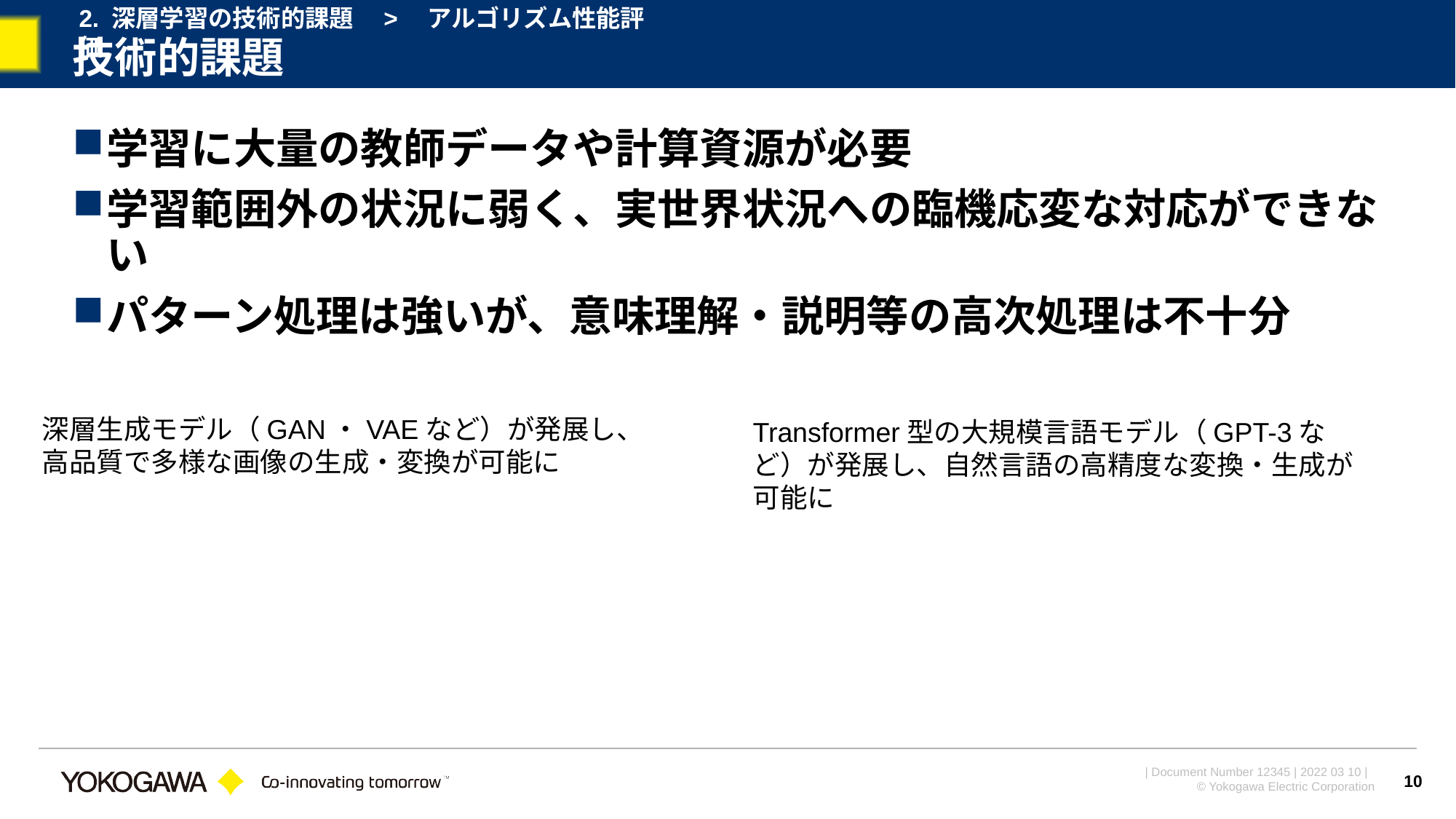

2. 深層学習の技術的課題　>　アルゴリズム性能評価
# 技術的課題
学習に大量の教師データや計算資源が必要
学習範囲外の状況に弱く、実世界状況への臨機応変な対応ができない
パターン処理は強いが、意味理解・説明等の高次処理は不十分
深層生成モデル（GAN・VAEなど）が発展し、高品質で多様な画像の生成・変換が可能に
Transformer型の大規模言語モデル（GPT-3など）が発展し、自然言語の高精度な変換・生成が可能に
10